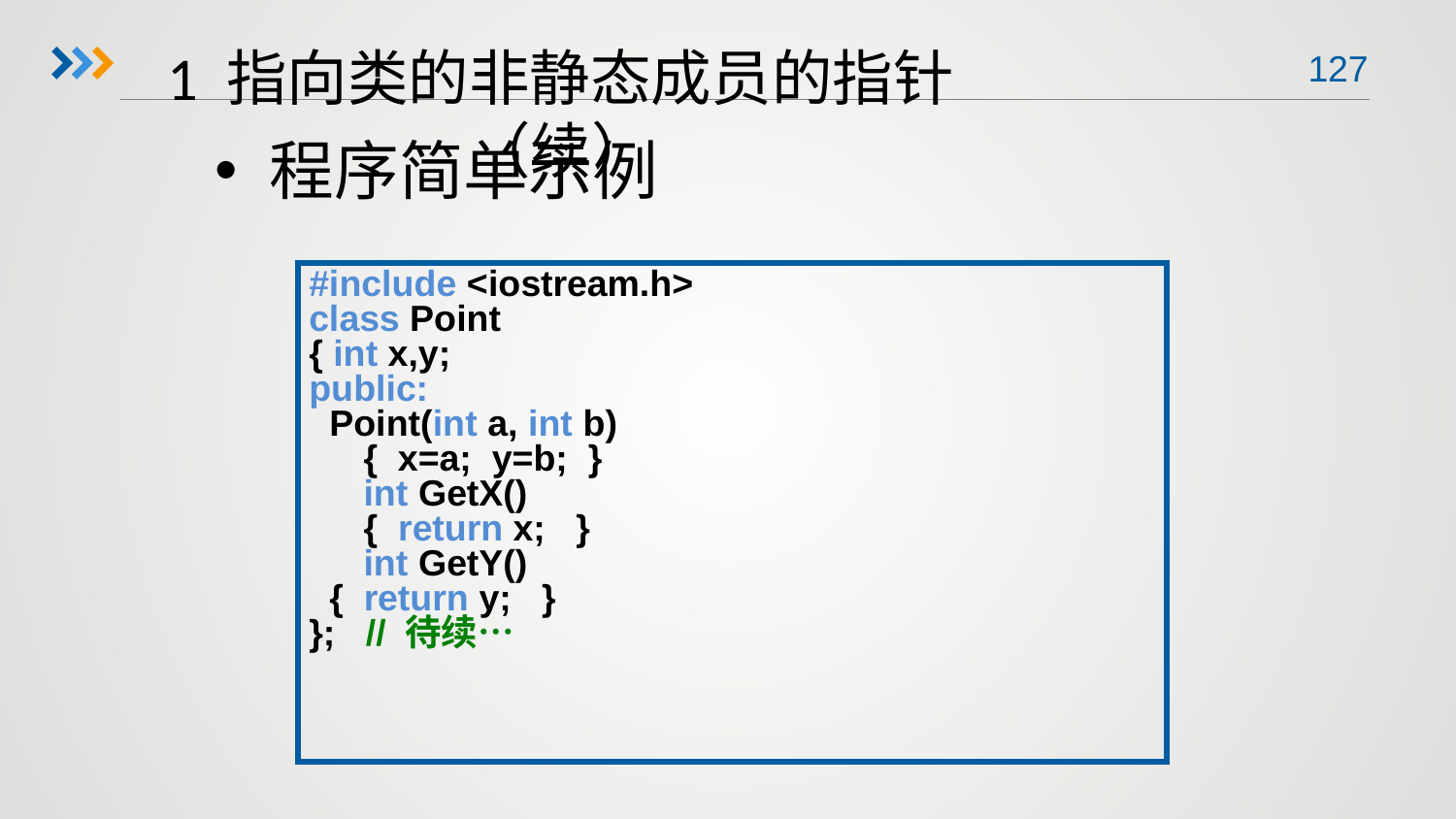

1 指向类的非静态成员的指针（续）
程序简单示例
#include <iostream.h>
class Point
{ int x,y;
public:
  Point(int a, int b)
	{  x=a;  y=b;  }
	int GetX()
	{  return x;   }
	int GetY()
  {  return y;   }
};   // 待续…